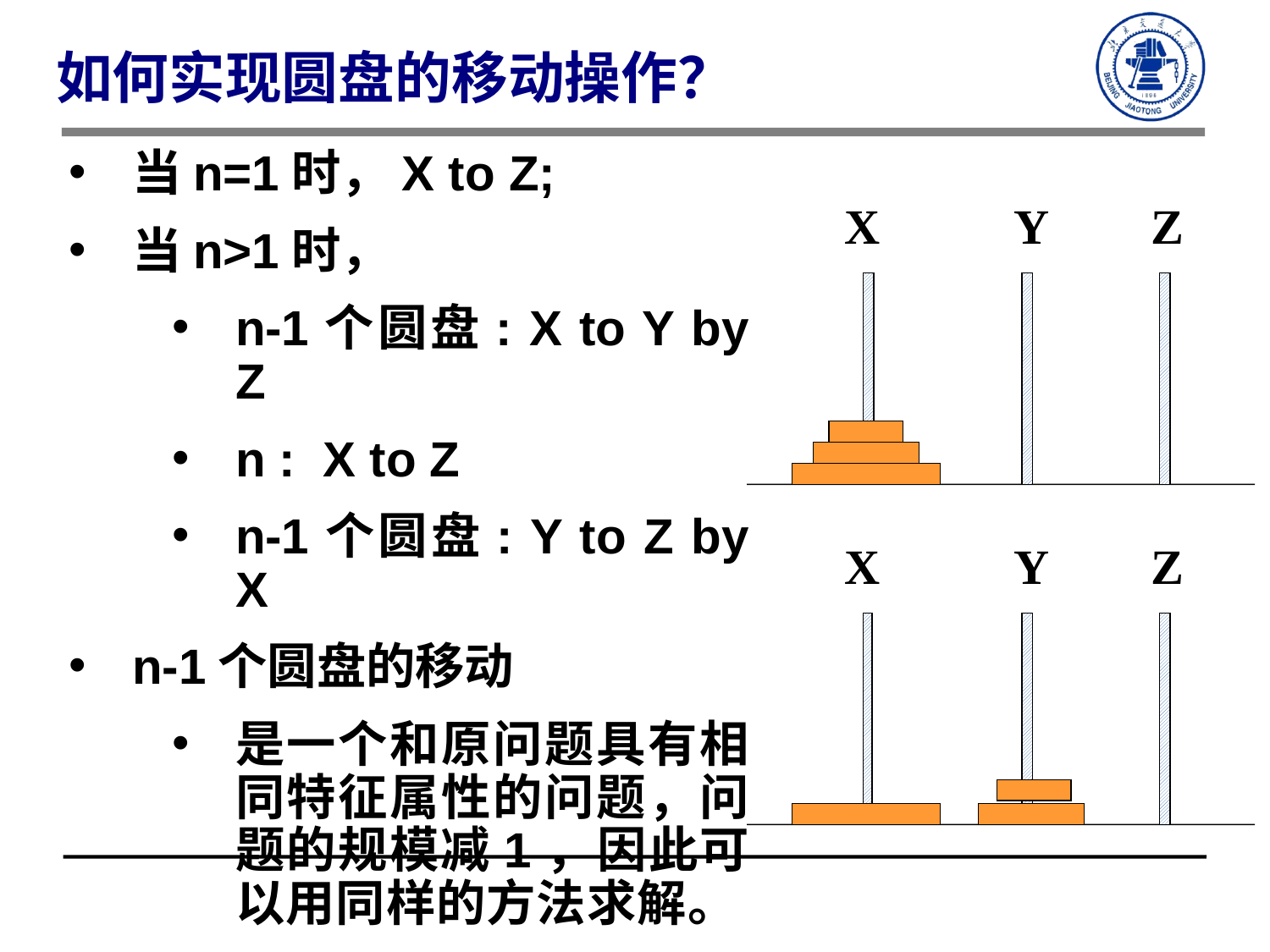

如何实现圆盘的移动操作？
当n=1时，X to Z;
当n>1时，
n-1个圆盘: X to Y by Z
n :  X to Z
n-1个圆盘: Y to Z by X
n-1个圆盘的移动
是一个和原问题具有相同特征属性的问题，问题的规模减1，因此可以用同样的方法求解。
X
Y
Z

X
Y
Z